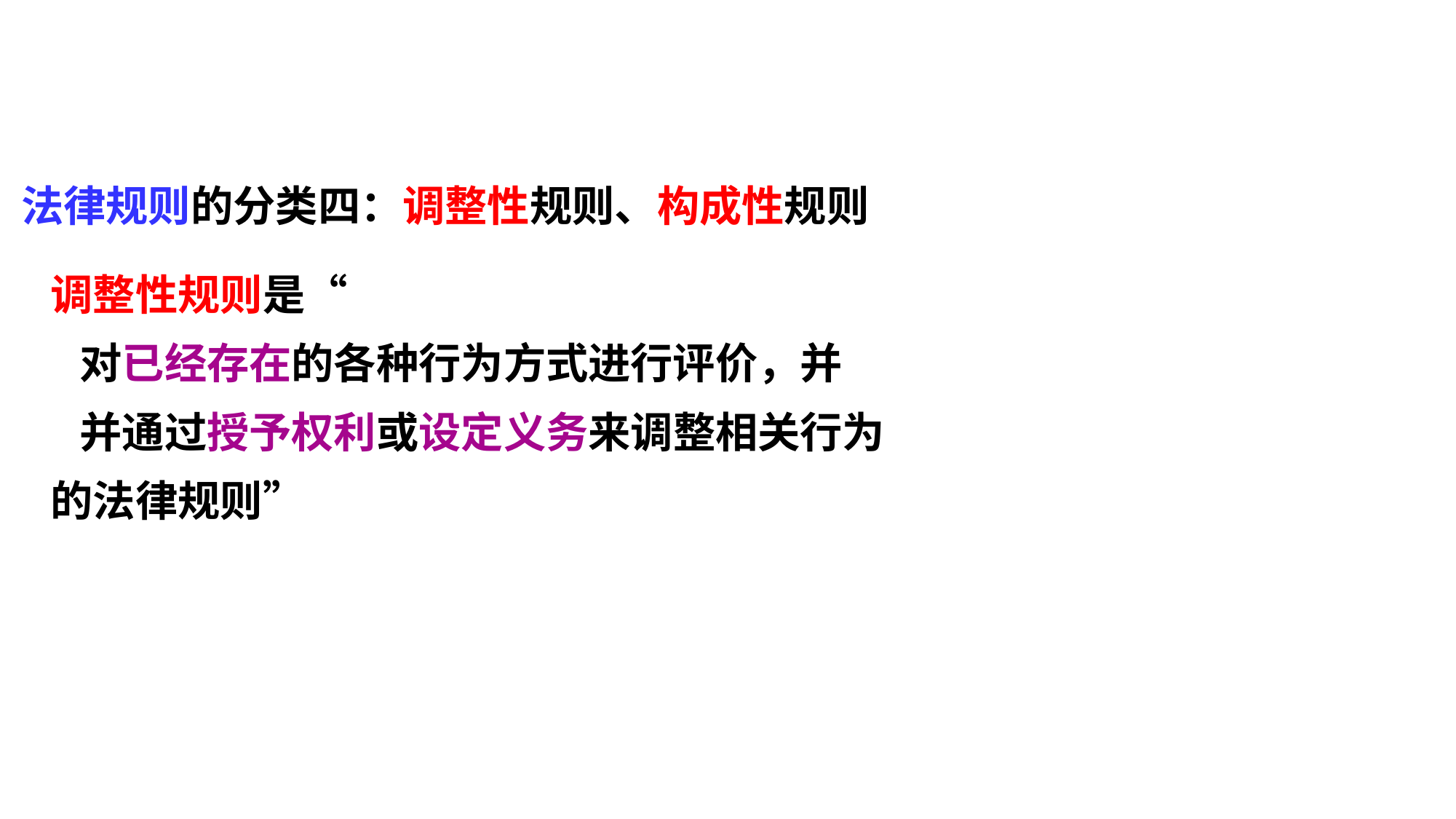

法律规则的分类四：调整性规则、构成性规则

  调整性规则是“
     对已经存在的各种行为方式进行评价，并
     并通过授予权利或设定义务来调整相关行为
  的法律规则”